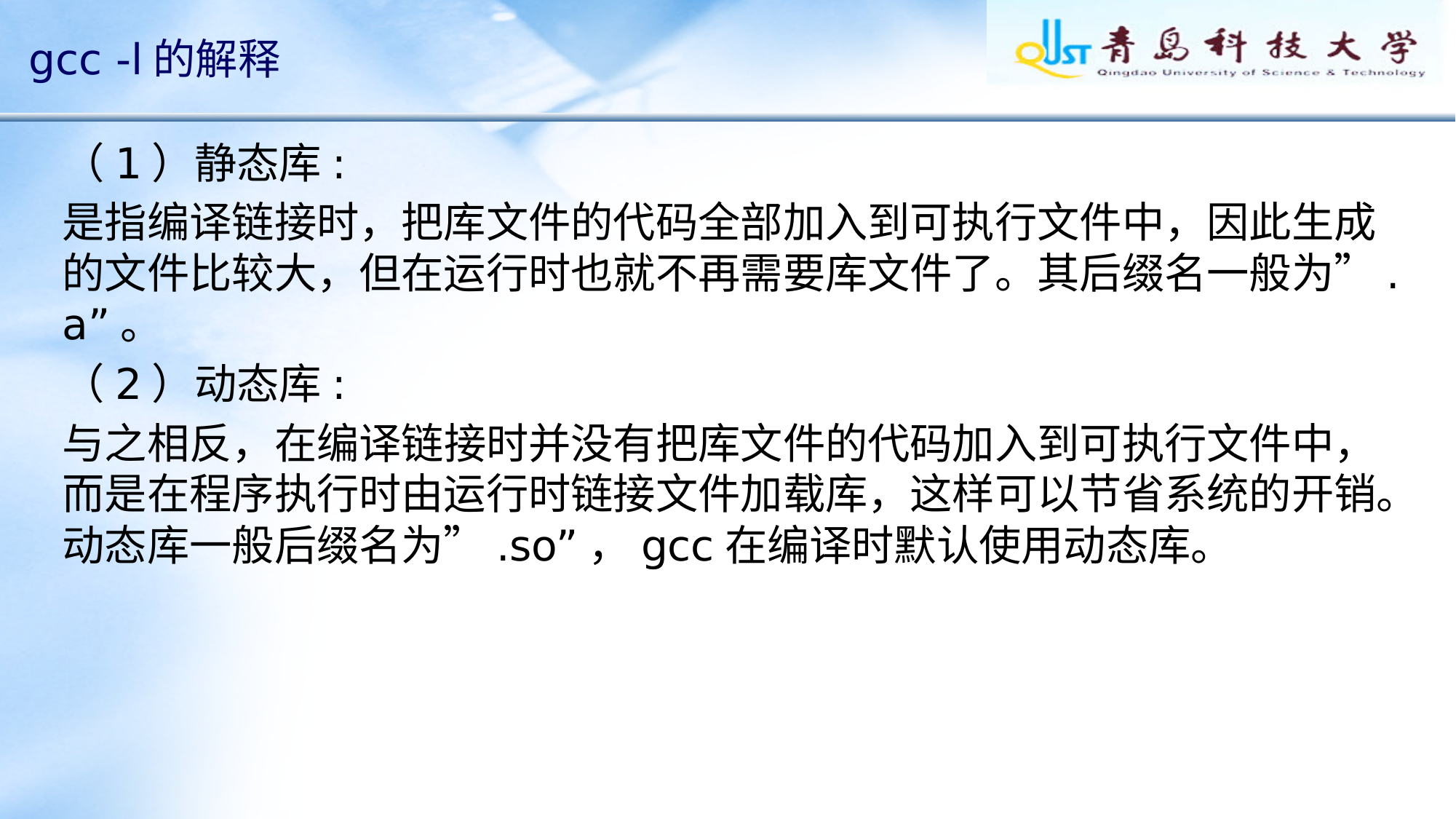

# gcc -l的解释
（1）静态库:
是指编译链接时，把库文件的代码全部加入到可执行文件中，因此生成的文件比较大，但在运行时也就不再需要库文件了。其后缀名一般为”.a”。
（2）动态库:
与之相反，在编译链接时并没有把库文件的代码加入到可执行文件中，而是在程序执行时由运行时链接文件加载库，这样可以节省系统的开销。动态库一般后缀名为”.so”，gcc在编译时默认使用动态库。